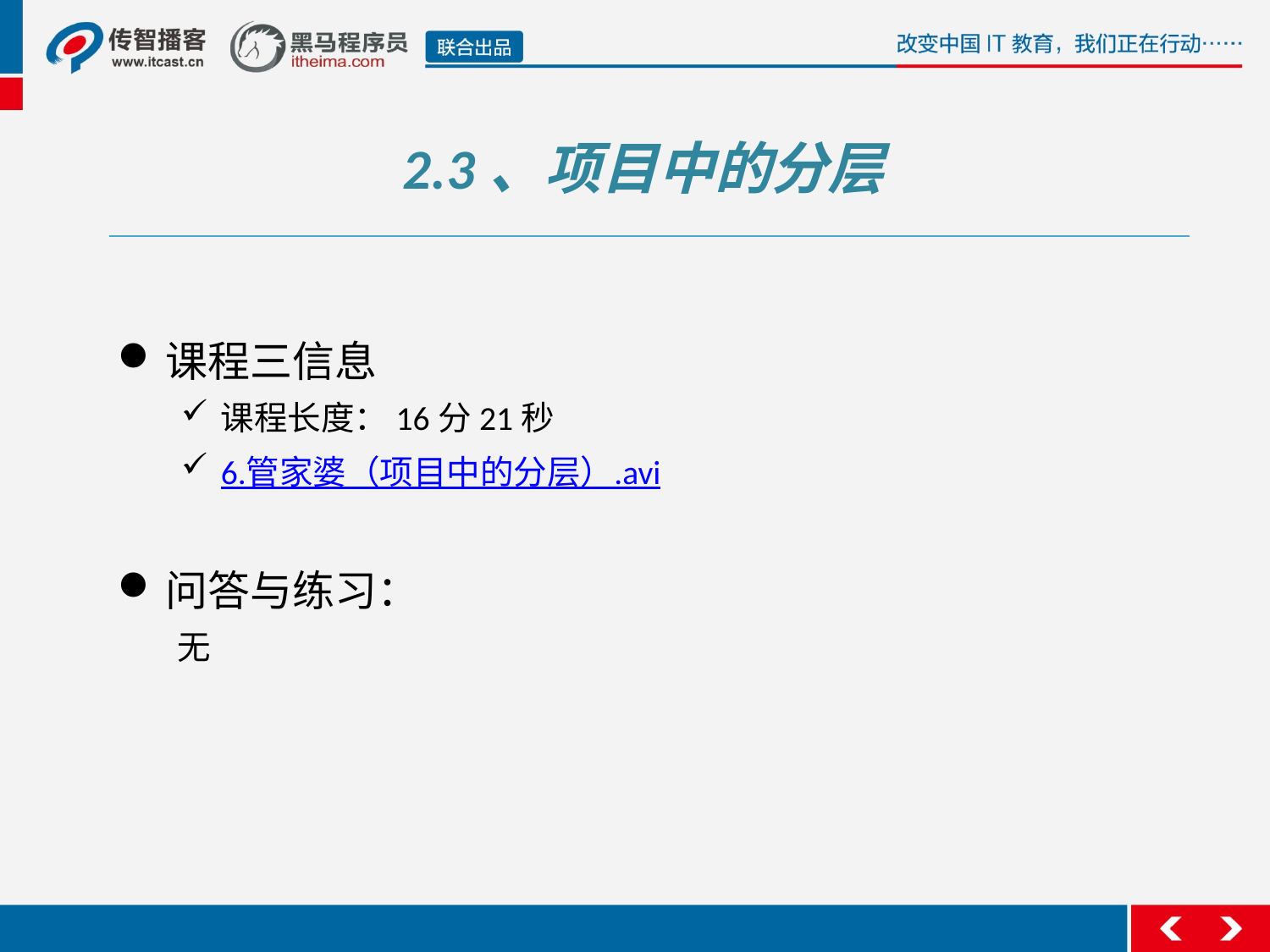

2.3、项目中的分层

课程三信息
课程长度：16分21秒
6.管家婆（项目中的分层）.avi

问答与练习：
       无